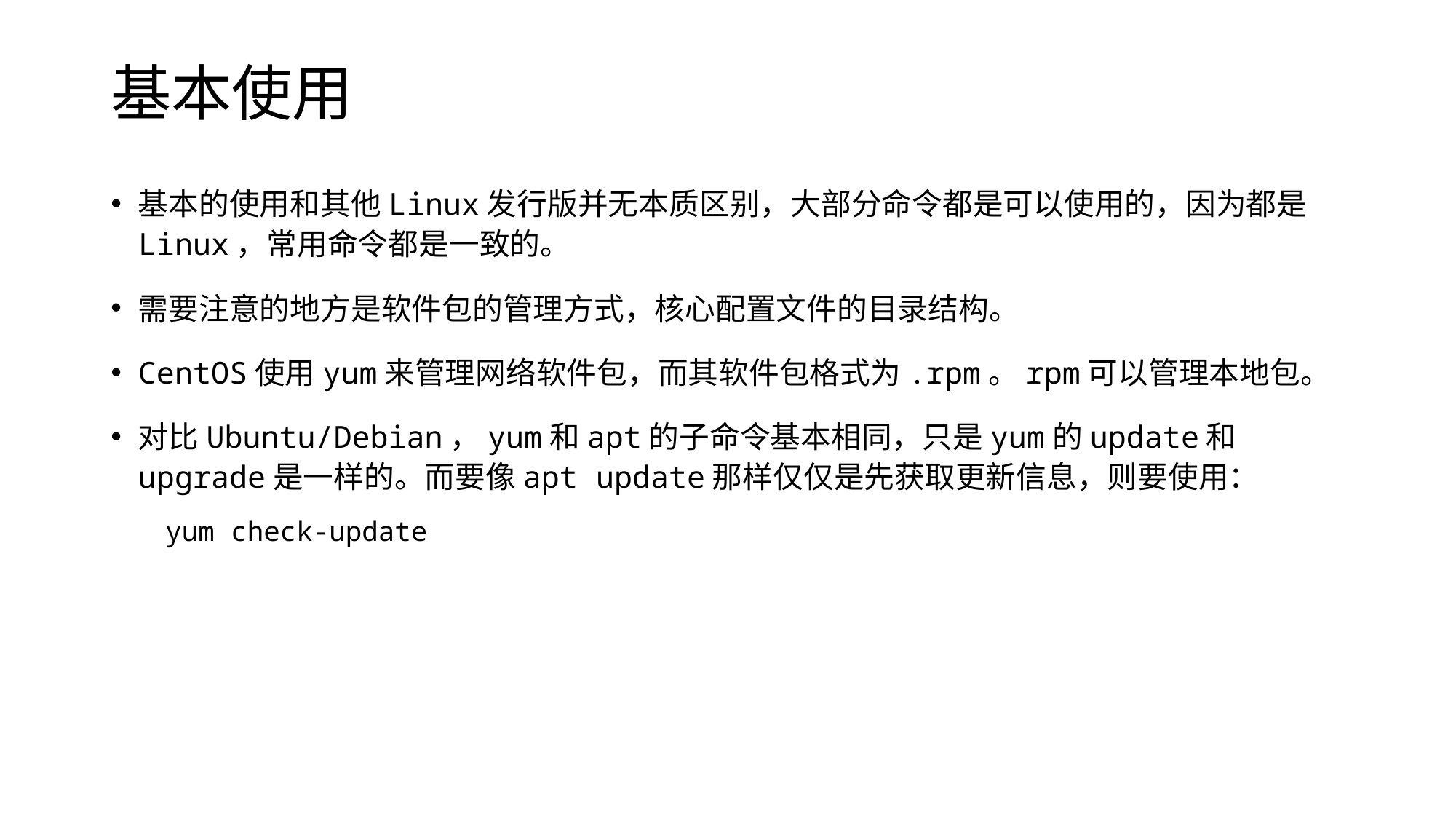

# 基本使用
基本的使用和其他Linux发行版并无本质区别，大部分命令都是可以使用的，因为都是Linux，常用命令都是一致的。
需要注意的地方是软件包的管理方式，核心配置文件的目录结构。
CentOS使用yum来管理网络软件包，而其软件包格式为.rpm。rpm可以管理本地包。
对比Ubuntu/Debian，yum和apt的子命令基本相同，只是yum的update和upgrade是一样的。而要像apt update那样仅仅是先获取更新信息，则要使用：
yum check-update